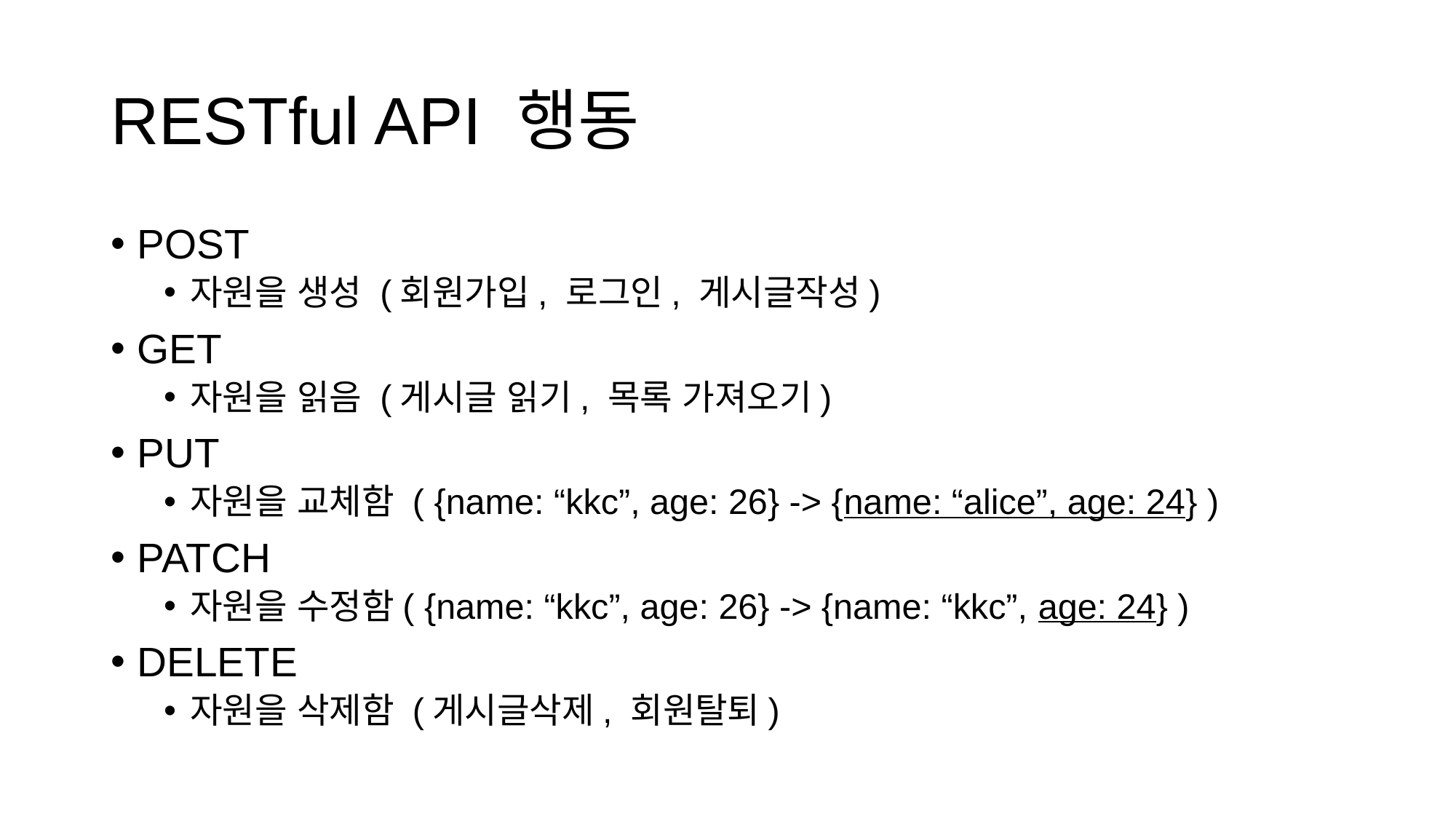

# RESTful API 행동
POST
자원을 생성 (회원가입, 로그인, 게시글작성)
GET
자원을 읽음 (게시글 읽기, 목록 가져오기)
PUT
자원을 교체함 ( {name: “kkc”, age: 26} -> {name: “alice”, age: 24} )
PATCH
자원을 수정함( {name: “kkc”, age: 26} -> {name: “kkc”, age: 24} )
DELETE
자원을 삭제함 (게시글삭제, 회원탈퇴)